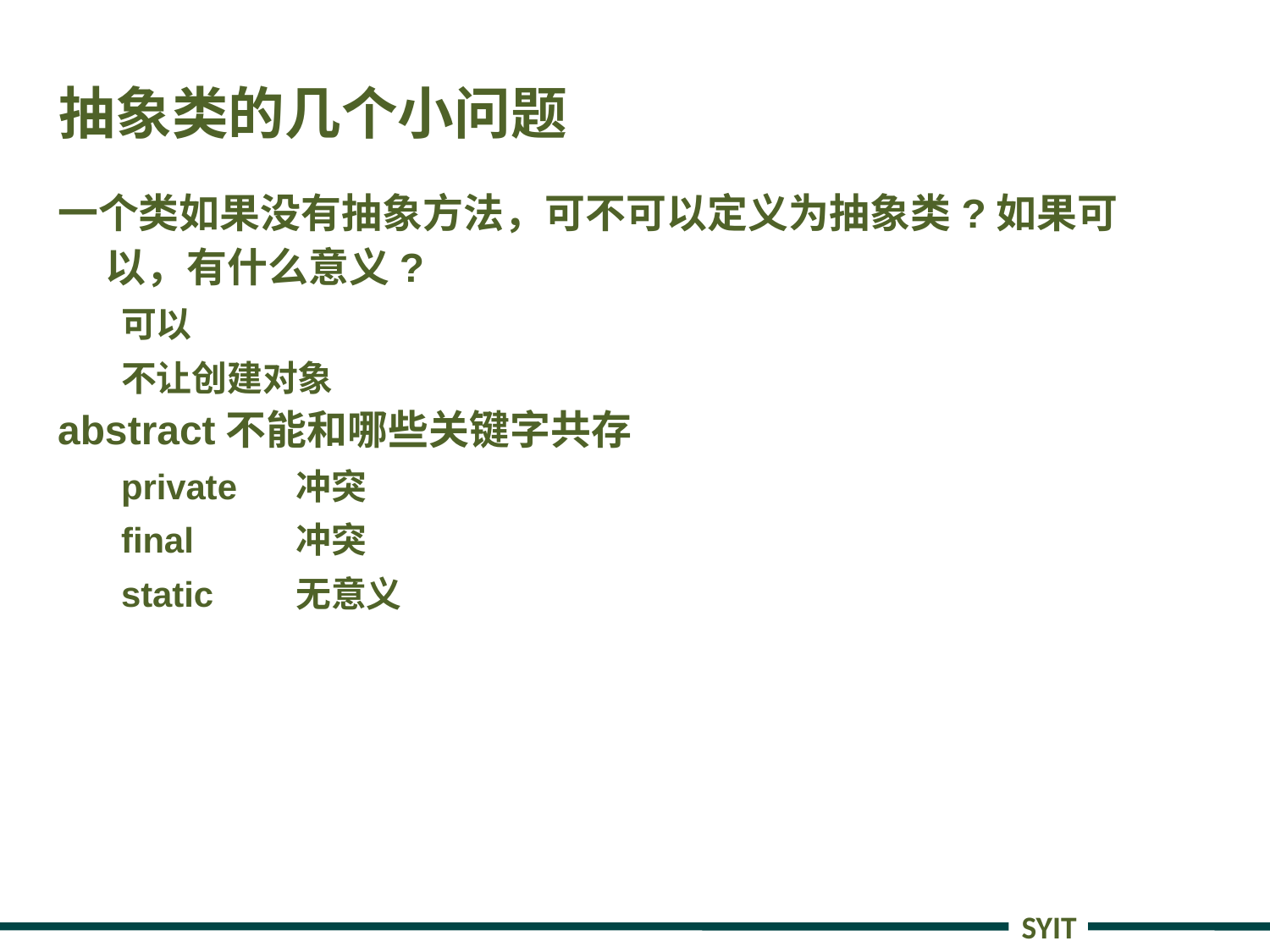

# 抽象类的几个小问题
一个类如果没有抽象方法，可不可以定义为抽象类?如果可以，有什么意义?
可以
不让创建对象
abstract不能和哪些关键字共存
private	冲突
final	冲突
static	无意义
SYIT